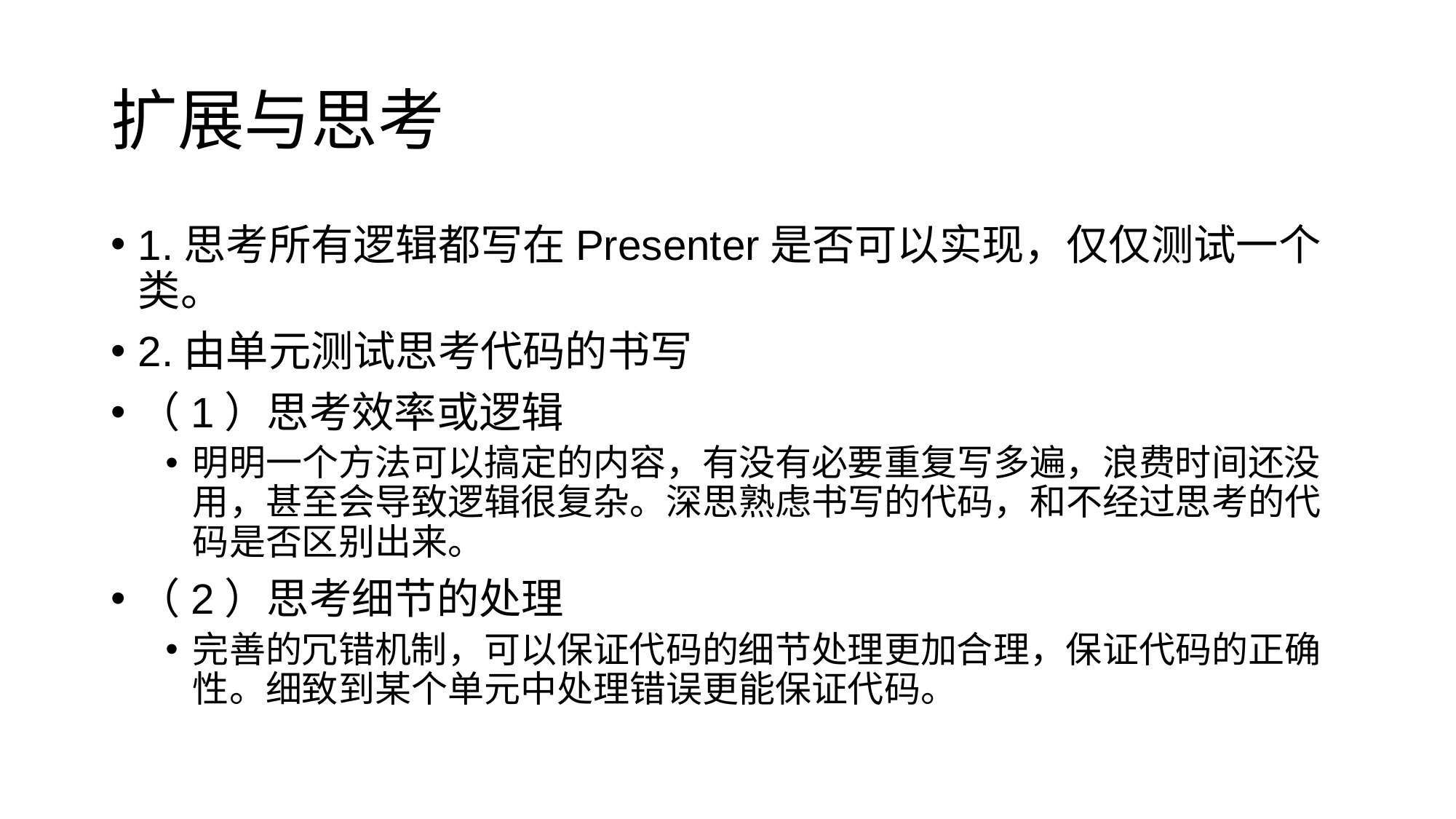

# 扩展与思考
1.思考所有逻辑都写在Presenter是否可以实现，仅仅测试一个类。
2.由单元测试思考代码的书写
（1）思考效率或逻辑
明明一个方法可以搞定的内容，有没有必要重复写多遍，浪费时间还没用，甚至会导致逻辑很复杂。深思熟虑书写的代码，和不经过思考的代码是否区别出来。
（2）思考细节的处理
完善的冗错机制，可以保证代码的细节处理更加合理，保证代码的正确性。细致到某个单元中处理错误更能保证代码。